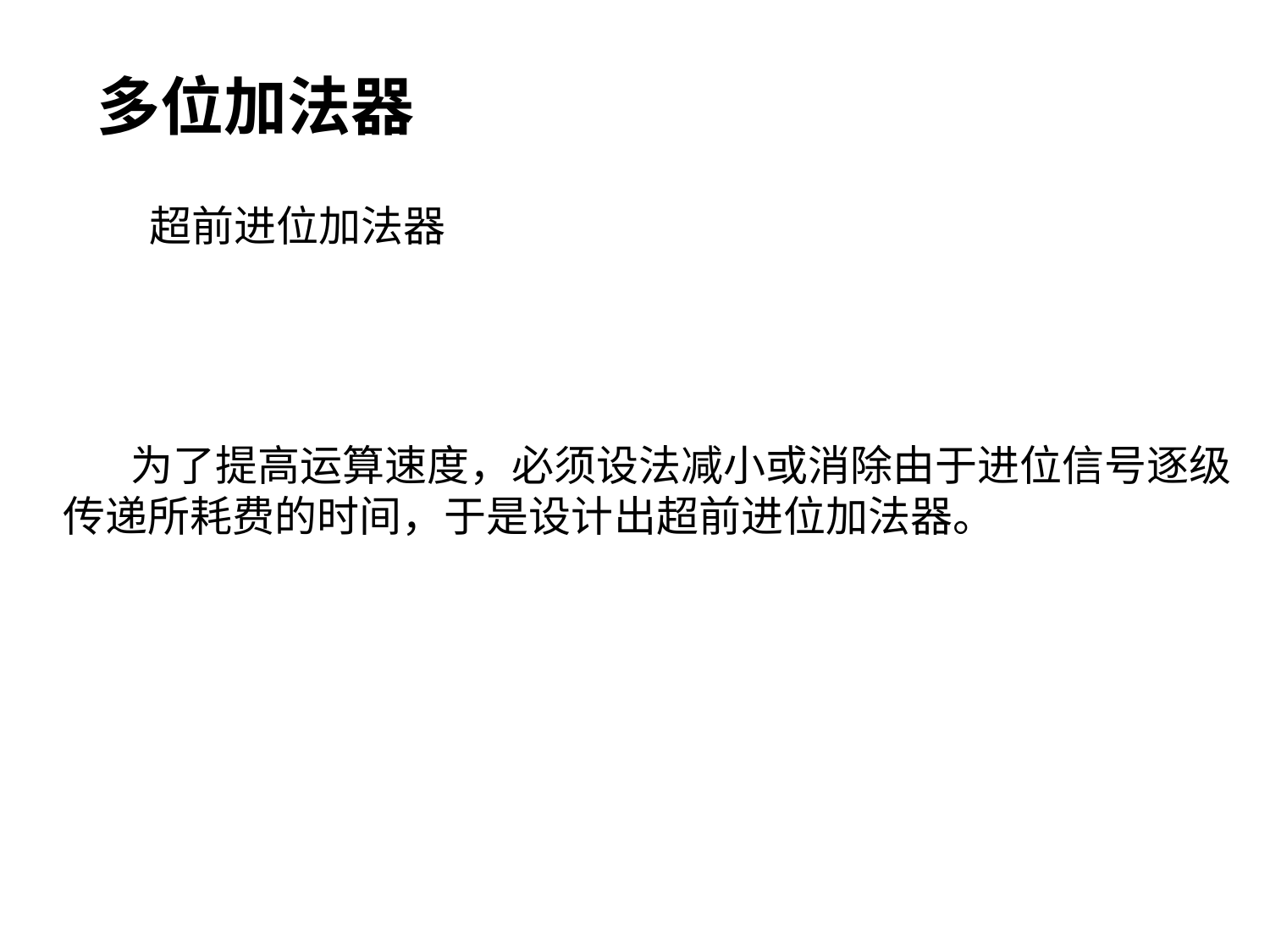

多位加法器
超前进位加法器
      为了提高运算速度，必须设法减小或消除由于进位信号逐级
传递所耗费的时间，于是设计出超前进位加法器。